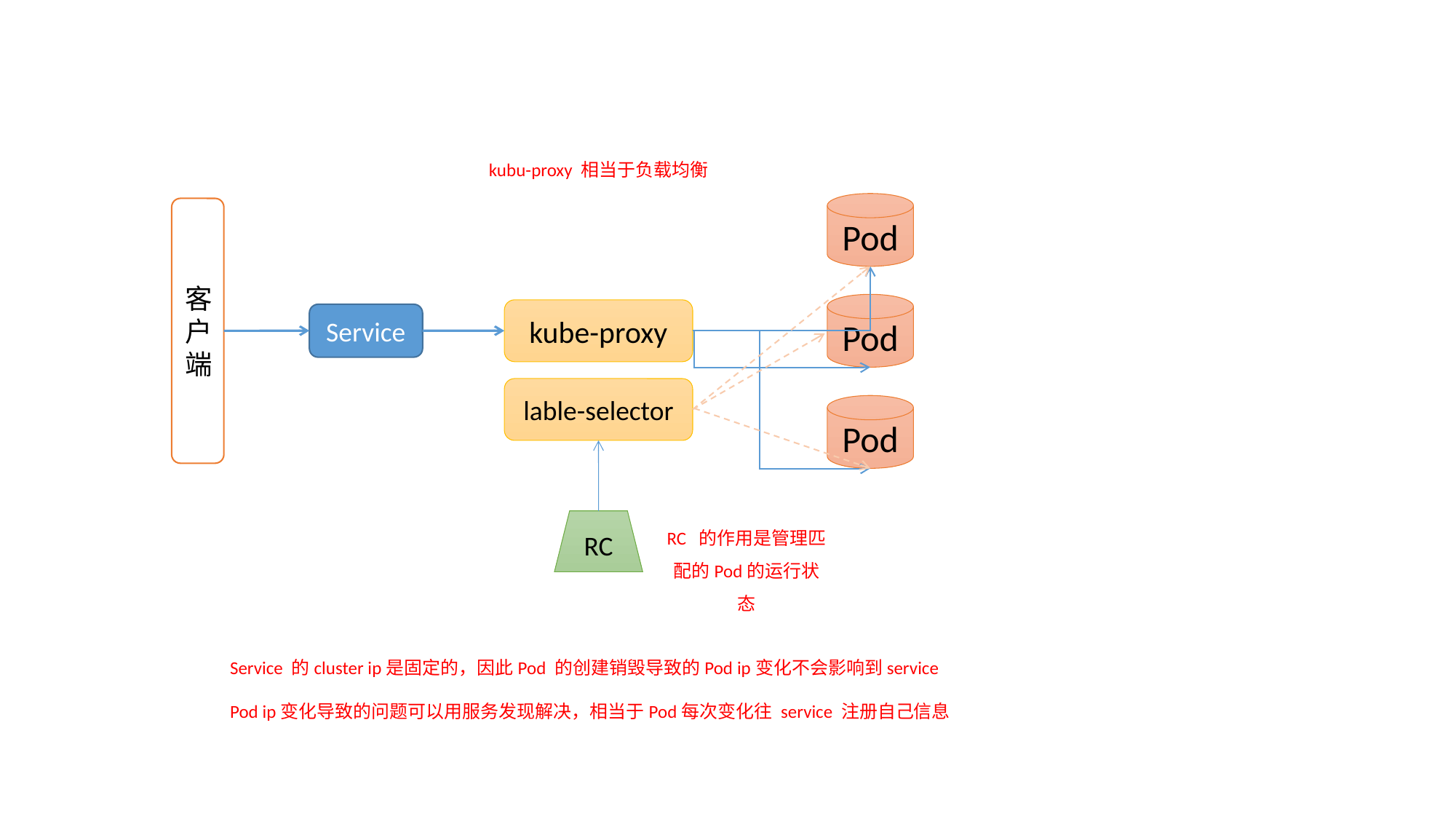

kubu-proxy 相当于负载均衡
Pod
客户端
Pod
kube-proxy
Service
lable-selector
Pod
RC
RC  的作用是管理匹配的Pod的运行状态
Service 的cluster ip是固定的，因此Pod 的创建销毁导致的Pod ip变化不会影响到service

Pod ip变化导致的问题可以用服务发现解决，相当于Pod每次变化往 service 注册自己信息